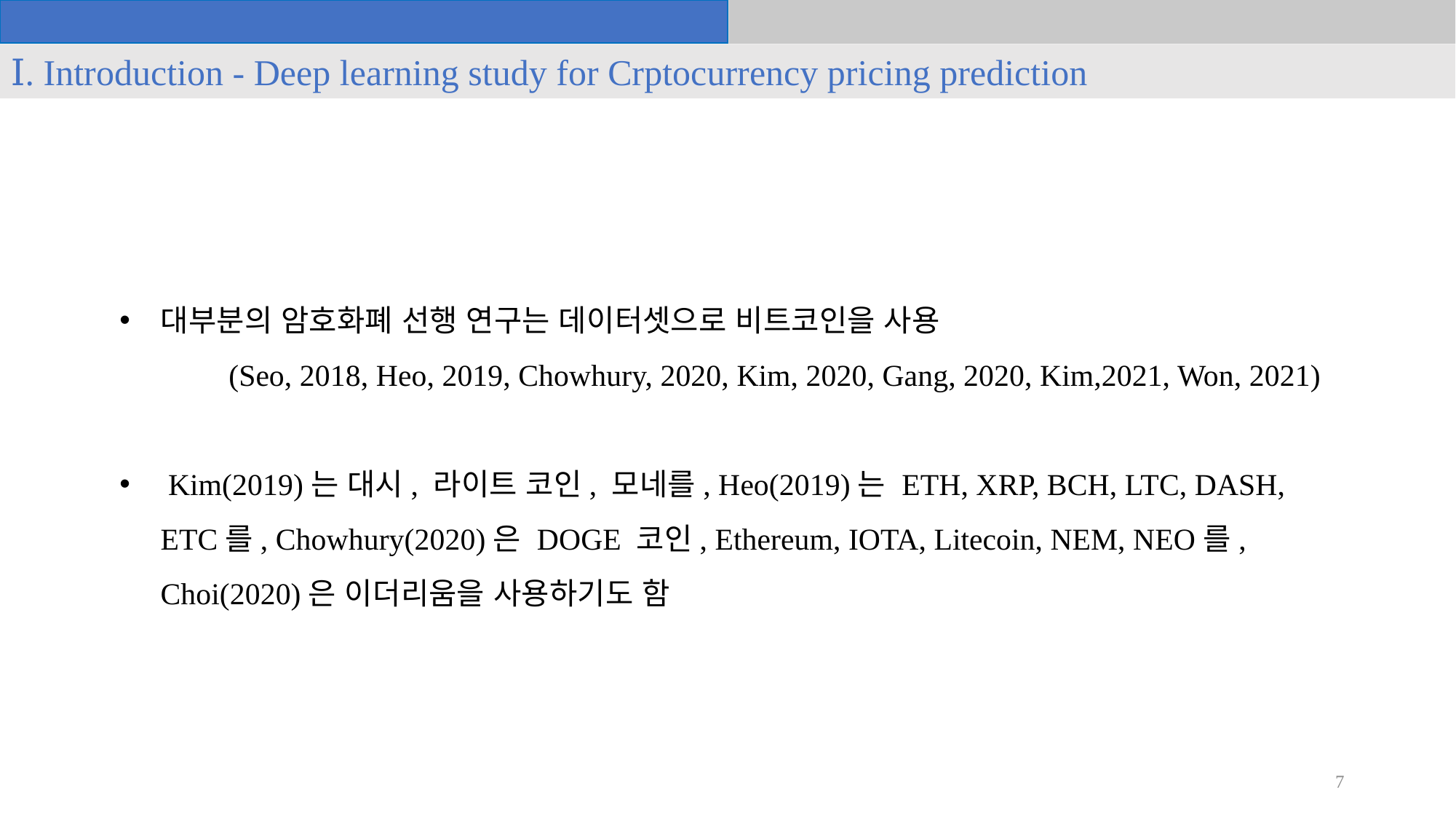

Ⅰ. Introduction - Deep learning study for Crptocurrency pricing prediction
대부분의 암호화폐 선행 연구는 데이터셋으로 비트코인을 사용
	(Seo, 2018, Heo, 2019, Chowhury, 2020, Kim, 2020, Gang, 2020, Kim,2021, Won, 2021)

 Kim(2019)는 대시, 라이트 코인, 모네를, Heo(2019)는 ETH, XRP, BCH, LTC, DASH, ETC를, Chowhury(2020)은 DOGE 코인, Ethereum, IOTA, Litecoin, NEM, NEO를, Choi(2020)은 이더리움을 사용하기도 함
7